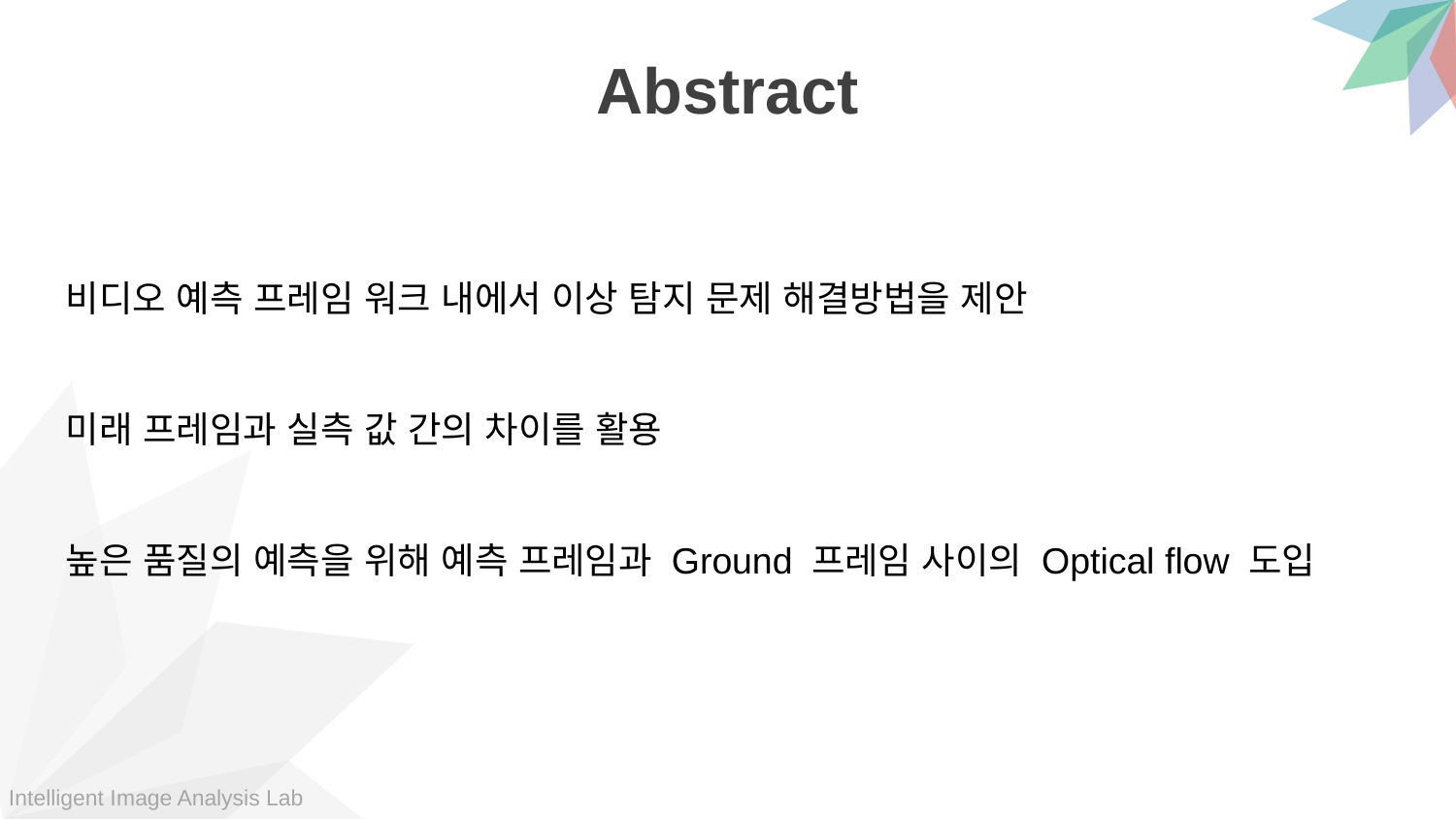

Abstract
비디오 예측 프레임 워크 내에서 이상 탐지 문제 해결방법을 제안
미래 프레임과 실측 값 간의 차이를 활용
높은 품질의 예측을 위해 예측 프레임과 Ground 프레임 사이의 Optical flow 도입